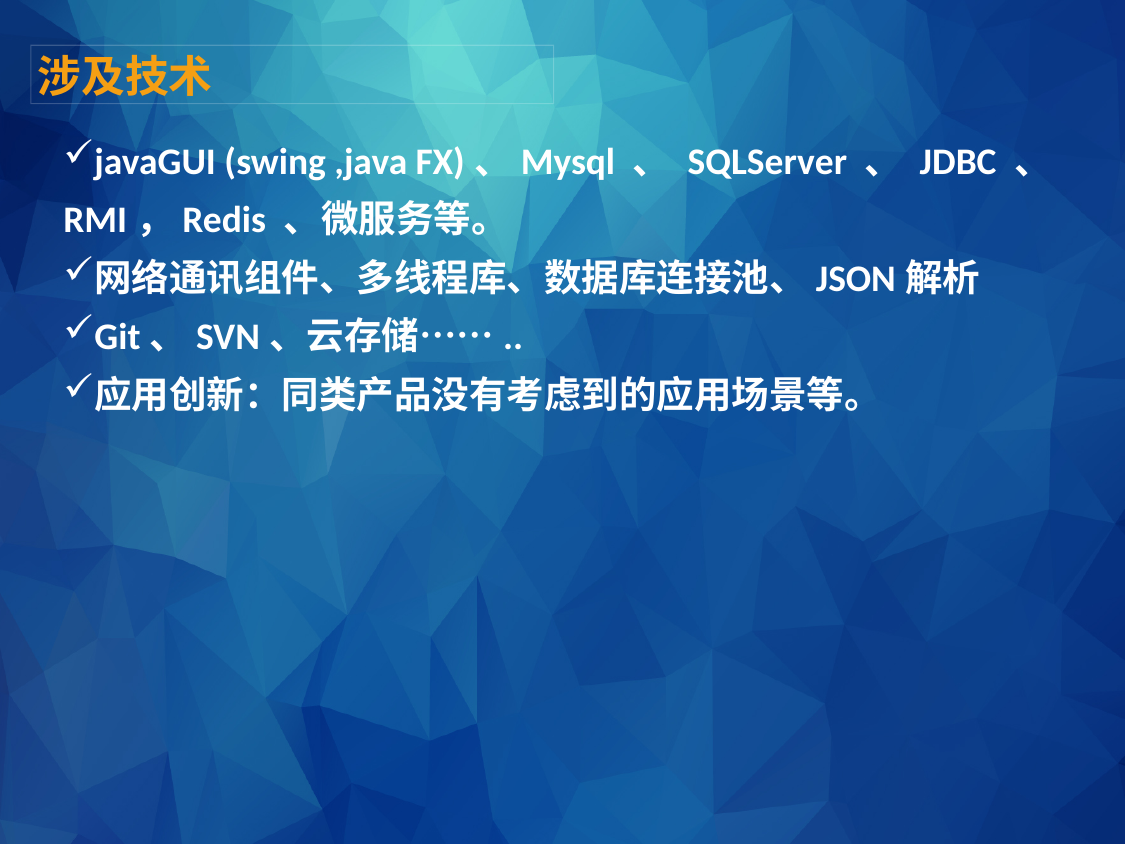

涉及技术
javaGUI (swing ,java FX)、Mysql 、 SQLServer 、 JDBC 、 RMI，Redis 、微服务等。
网络通讯组件、多线程库、数据库连接池、JSON解析
Git、SVN、云存储……..
应用创新：同类产品没有考虑到的应用场景等。